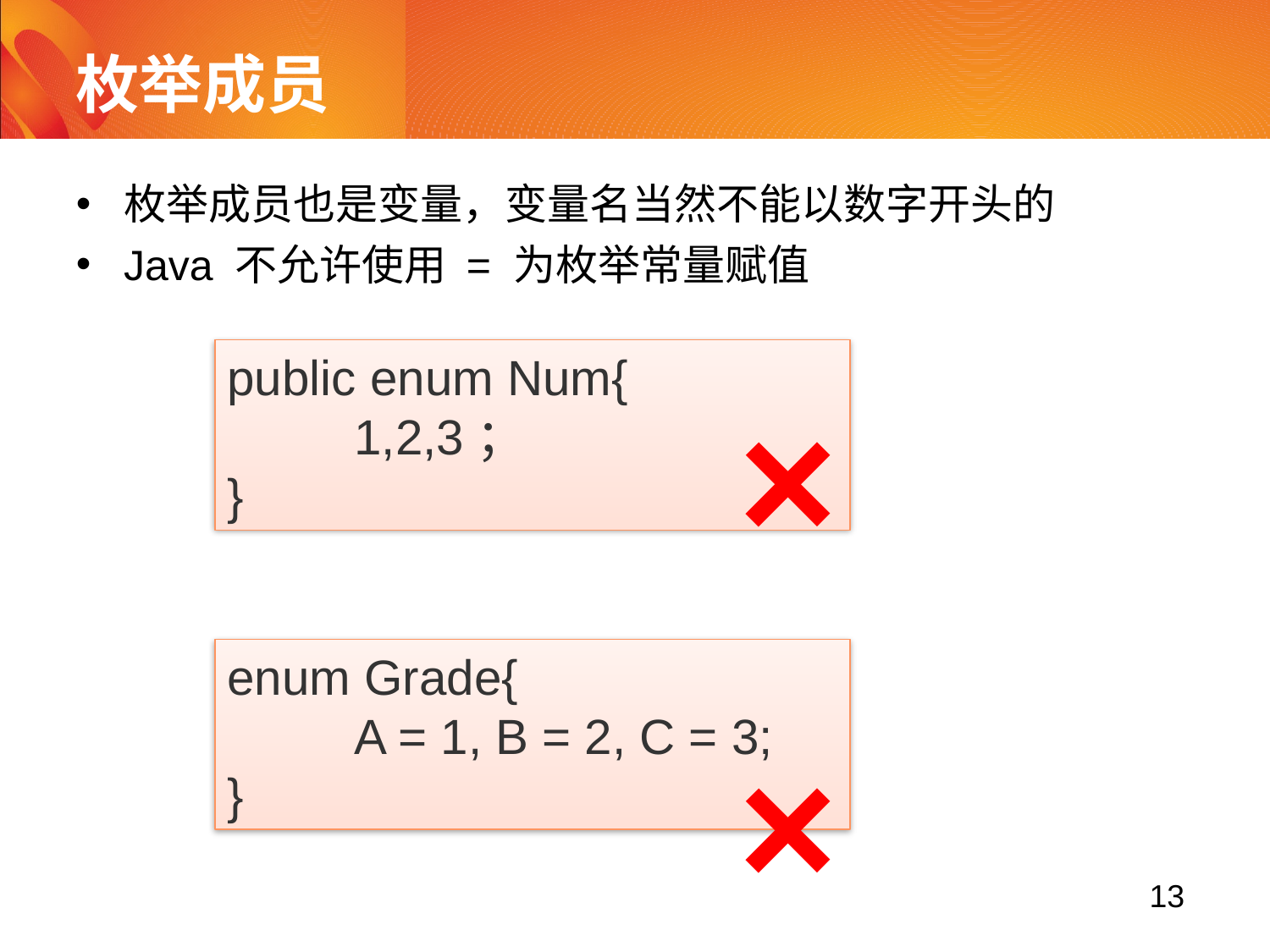

# 枚举成员
枚举成员也是变量，变量名当然不能以数字开头的
Java 不允许使用 = 为枚举常量赋值

public enum Num{
	1,2,3；
}
×
enum Grade{
	A = 1, B = 2, C = 3;
}
×